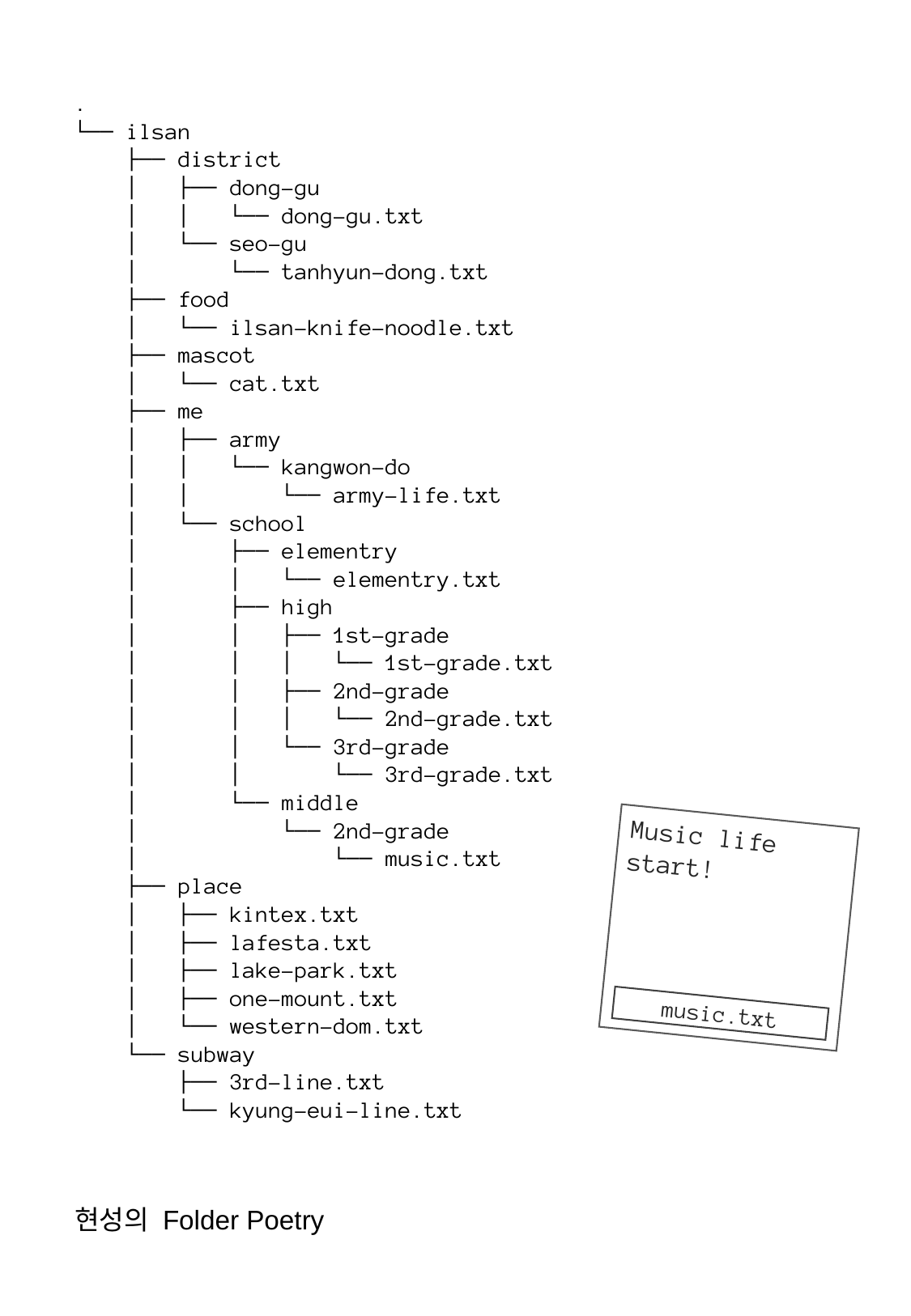

.
└── ilsan
    ├── district
    │   ├── dong-gu
    │   │   └── dong-gu.txt
    │   └── seo-gu
    │       └── tanhyun-dong.txt
    ├── food
    │   └── ilsan-knife-noodle.txt
    ├── mascot
    │   └── cat.txt
    ├── me
    │   ├── army
    │   │   └── kangwon-do
    │   │       └── army-life.txt
    │   └── school
    │       ├── elementry
    │       │   └── elementry.txt
    │       ├── high
    │       │   ├── 1st-grade
    │       │   │   └── 1st-grade.txt
    │       │   ├── 2nd-grade
    │       │   │   └── 2nd-grade.txt
    │       │   └── 3rd-grade
    │       │       └── 3rd-grade.txt
    │       └── middle
    │           └── 2nd-grade
    │               └── music.txt
    ├── place
    │   ├── kintex.txt
    │   ├── lafesta.txt
    │   ├── lake-park.txt
    │   ├── one-mount.txt
    │   └── western-dom.txt
    └── subway
        ├── 3rd-line.txt
        └── kyung-eui-line.txt
Music life start!
music.txt
# 현성의 Folder Poetry